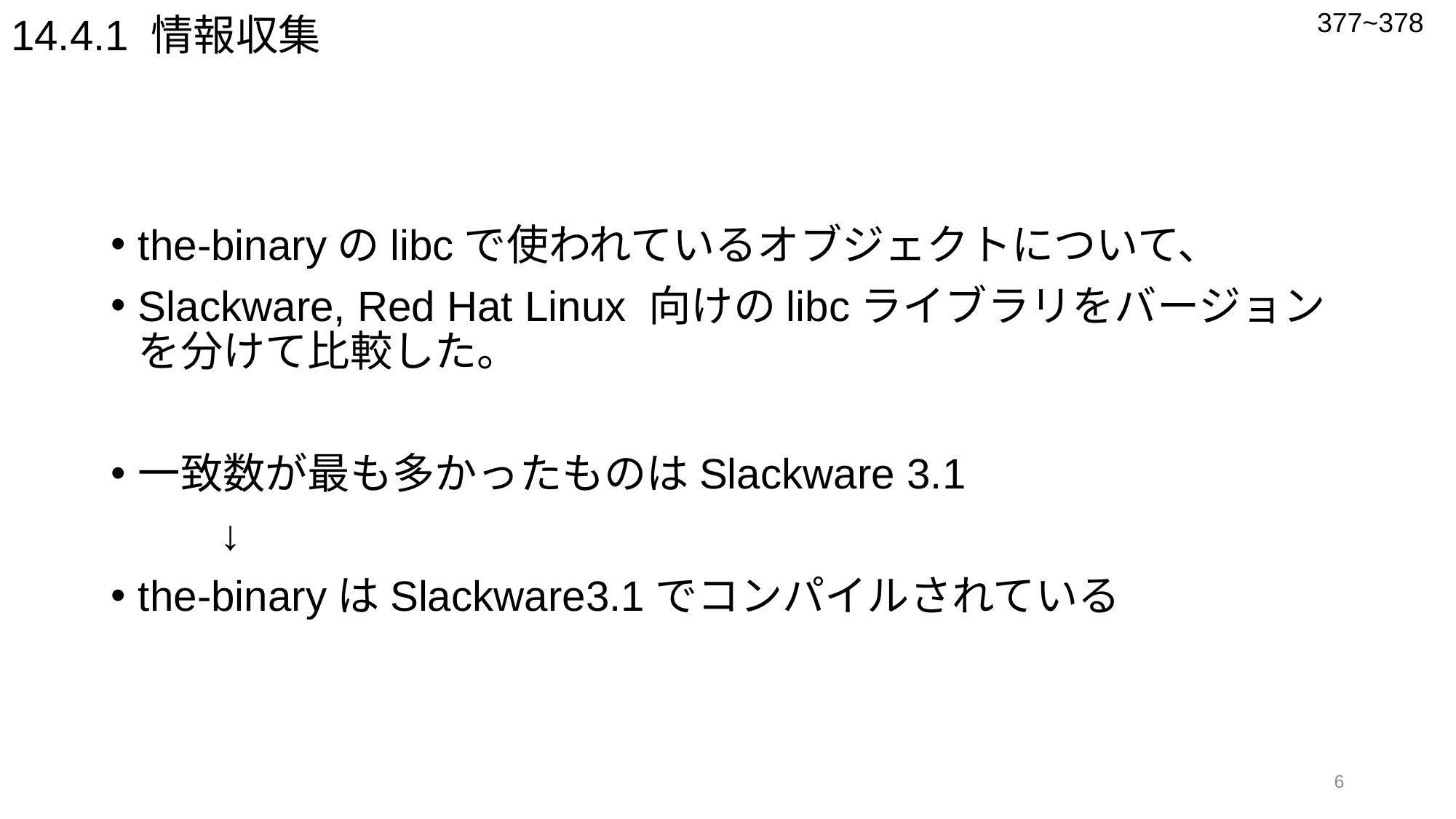

# 14.4.1 情報収集
377~378
the-binaryのlibcで使われているオブジェクトについて、
Slackware, Red Hat Linux 向けのlibcライブラリをバージョンを分けて比較した。

一致数が最も多かったものはSlackware 3.1
	↓
the-binaryはSlackware3.1でコンパイルされている

6